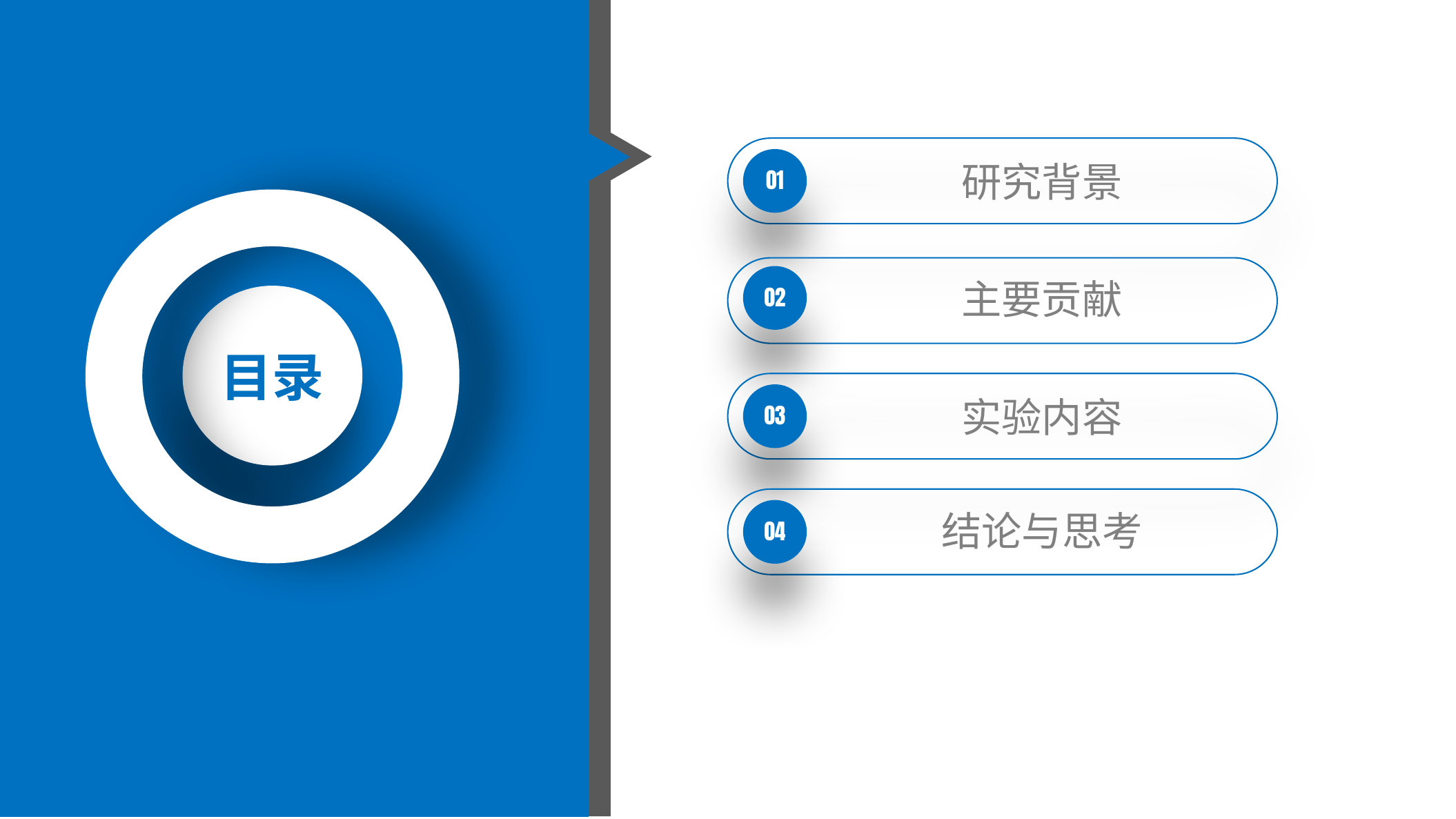

01
研究背景

02
主要贡献
目录

03
实验内容

04
结论与思考